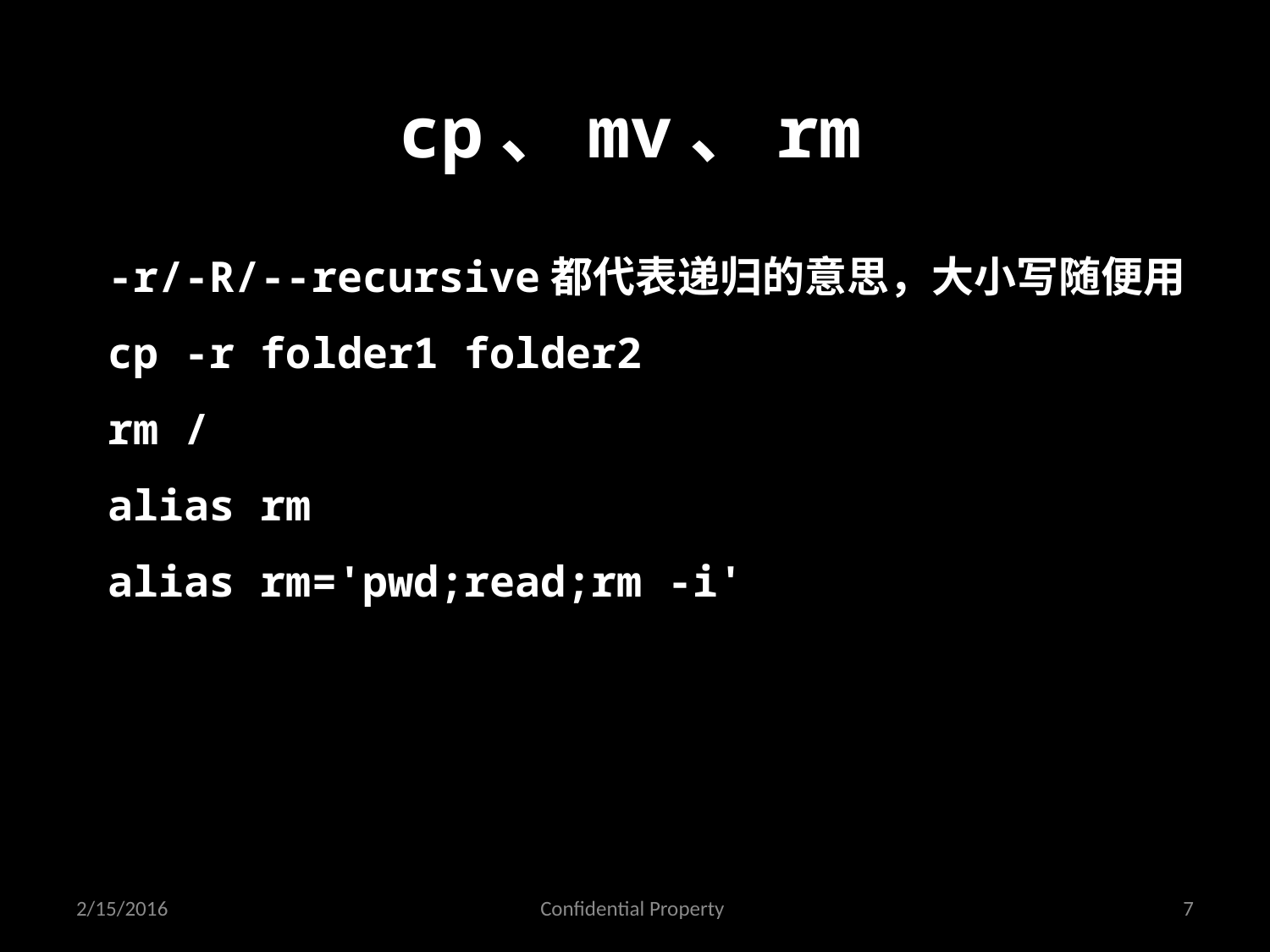

cp、mv、rm
-r/-R/--recursive都代表递归的意思，大小写随便用
cp -r folder1 folder2
rm /
alias rm
alias rm='pwd;read;rm -i'
2/15/2016
Confidential Property
7